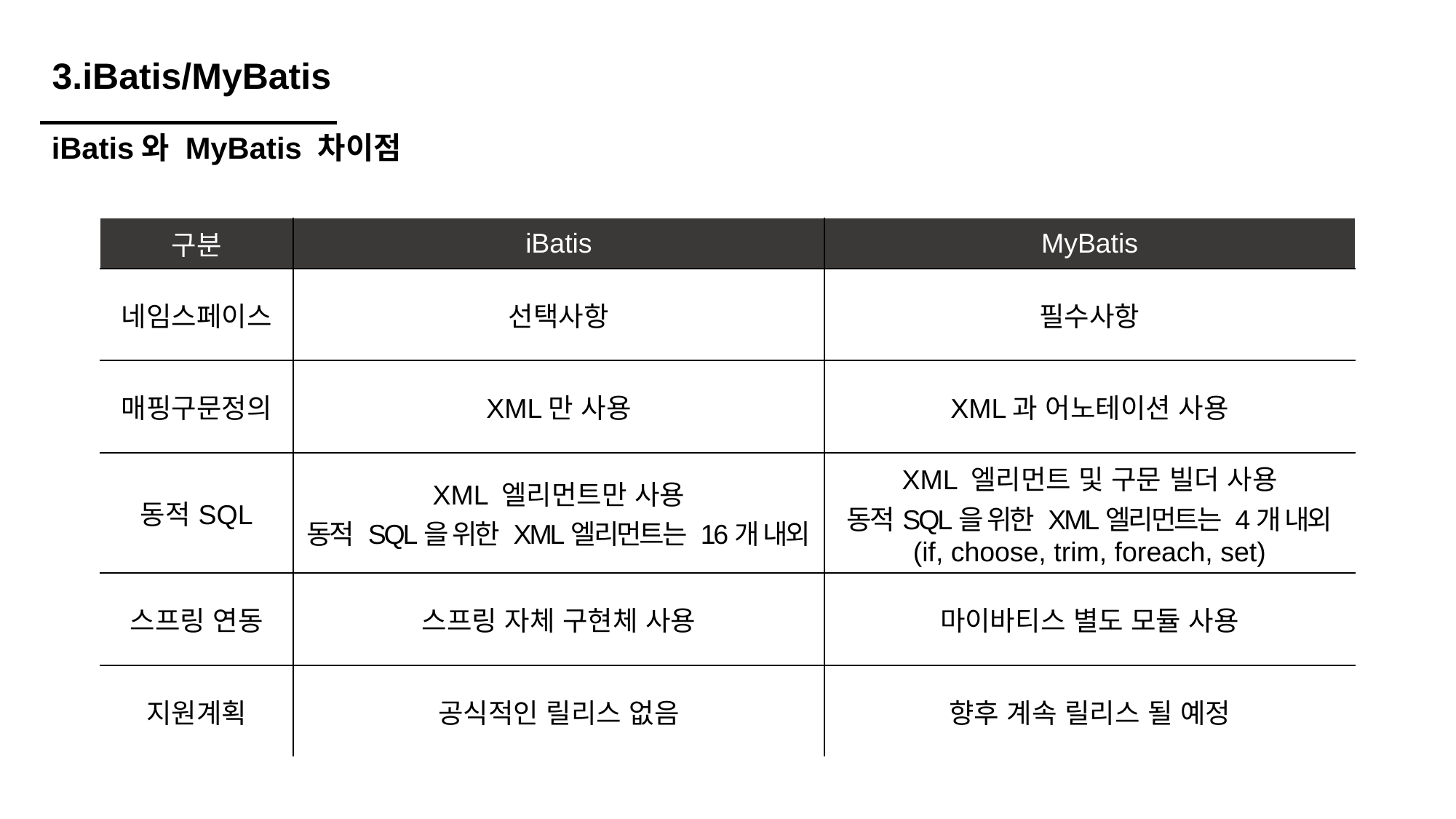

# 3.iBatis/MyBatis
iBatis와 MyBatis 차이점
| 구분 | iBatis | MyBatis |
| --- | --- | --- |
| 네임스페이스 | 선택사항 | 필수사항 |
| 매핑구문정의 | XML만 사용 | XML과 어노테이션 사용 |
| 동적SQL | XML 엘리먼트만 사용 동적 SQL을 위한 XML엘리먼트는 16개 내외 | XML 엘리먼트 및 구문 빌더 사용 동적SQL을 위한 XML엘리먼트는 4개 내외 (if, choose, trim, foreach, set) |
| 스프링 연동 | 스프링 자체 구현체 사용 | 마이바티스 별도 모듈 사용 |
| 지원계획 | 공식적인 릴리스 없음 | 향후 계속 릴리스 될 예정 |